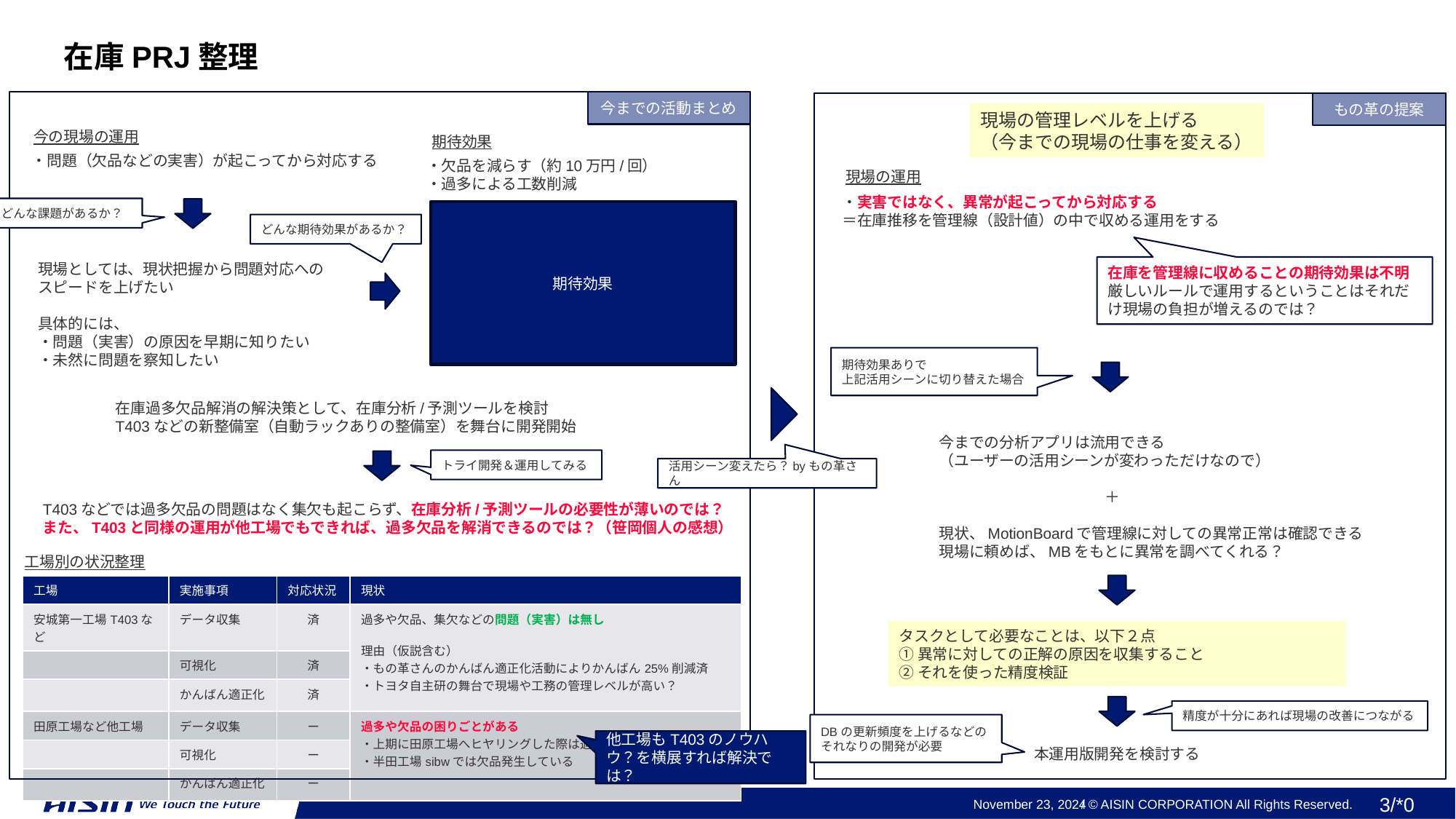

在庫PRJ整理

今までの活動まとめ

もの革の提案
現場の管理レベルを上げる
（今までの現場の仕事を変える）
今の現場の運用
期待効果
・問題（欠品などの実害）が起こってから対応する
・欠品を減らす（約10万円/回）
・過多による工数削減
現場の運用
・実害ではなく、異常が起こってから対応する
＝在庫推移を管理線（設計値）の中で収める運用をする

どんな課題があるか？
期待効果
どんな期待効果があるか？
現場としては、現状把握から問題対応へのスピードを上げたい

具体的には、
・問題（実害）の原因を早期に知りたい
・未然に問題を察知したい
在庫を管理線に収めることの期待効果は不明
厳しいルールで運用するということはそれだけ現場の負担が増えるのでは？

期待効果ありで
上記活用シーンに切り替えた場合

在庫過多欠品解消の解決策として、在庫分析/予測ツールを検討
T403などの新整備室（自動ラックありの整備室）を舞台に開発開始

今までの分析アプリは流用できる
（ユーザーの活用シーンが変わっただけなので）

　　　　　　　　　　　＋

現状、MotionBoardで管理線に対しての異常正常は確認できる
現場に頼めば、MBをもとに異常を調べてくれる？

トライ開発＆運用してみる
活用シーン変えたら？byもの革さん
T403などでは過多欠品の問題はなく集欠も起こらず、在庫分析/予測ツールの必要性が薄いのでは？
また、T403と同様の運用が他工場でもできれば、過多欠品を解消できるのでは？（笹岡個人の感想）
工場別の状況整理

| 工場 | 実施事項 | 対応状況 | 現状 |
| --- | --- | --- | --- |
| 安城第一工場T403など | データ収集 | 済 | 過多や欠品、集欠などの問題（実害）は無し 理由（仮説含む） ・もの革さんのかんばん適正化活動によりかんばん25%削減済 ・トヨタ自主研の舞台で現場や工務の管理レベルが高い？ |
|  | 可視化 | 済 |  |
|  | かんばん適正化 | 済 |  |
| 田原工場など他工場 | データ収集 | ー | 過多や欠品の困りごとがある ・上期に田原工場へヒヤリングした際は過多の困りごとがあった ・半田工場sibwでは欠品発生している |
|  | 可視化 | ー |  |
|  | かんばん適正化 | ー |  |
タスクとして必要なことは、以下２点
①異常に対しての正解の原因を収集すること
②それを使った精度検証

精度が十分にあれば現場の改善につながる
DBの更新頻度を上げるなどのそれなりの開発が必要
他工場もT403のノウハウ？を横展すれば解決では？
本運用版開発を検討する
November 23, 2024